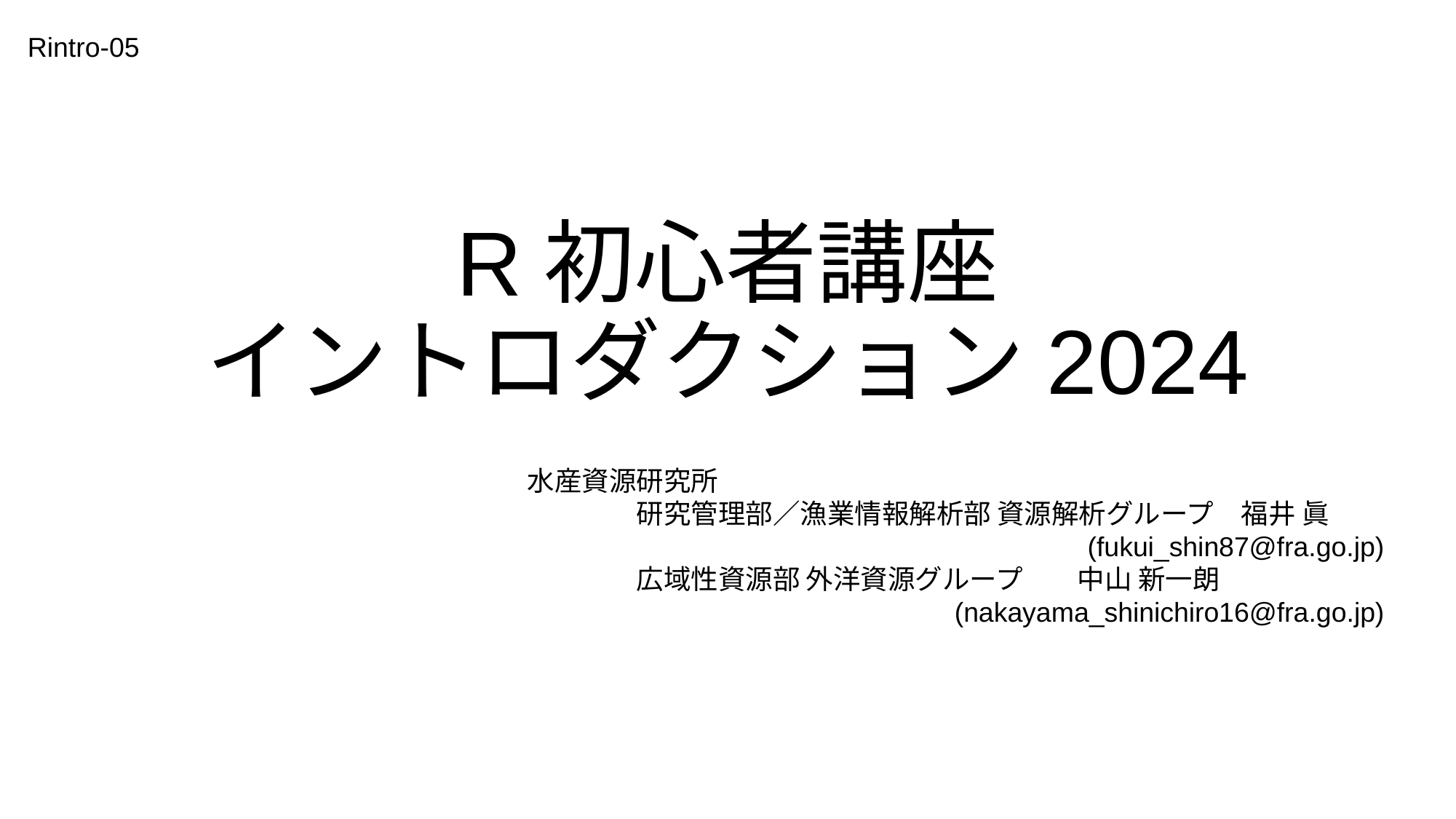

Rintro-05
# R初心者講座 イントロダクション2024

水産資源研究所
	研究管理部／漁業情報解析部 資源解析グループ　福井 眞
(fukui_shin87@fra.go.jp)
	広域性資源部 外洋資源グループ　　中山 新一朗
(nakayama_shinichiro16@fra.go.jp)